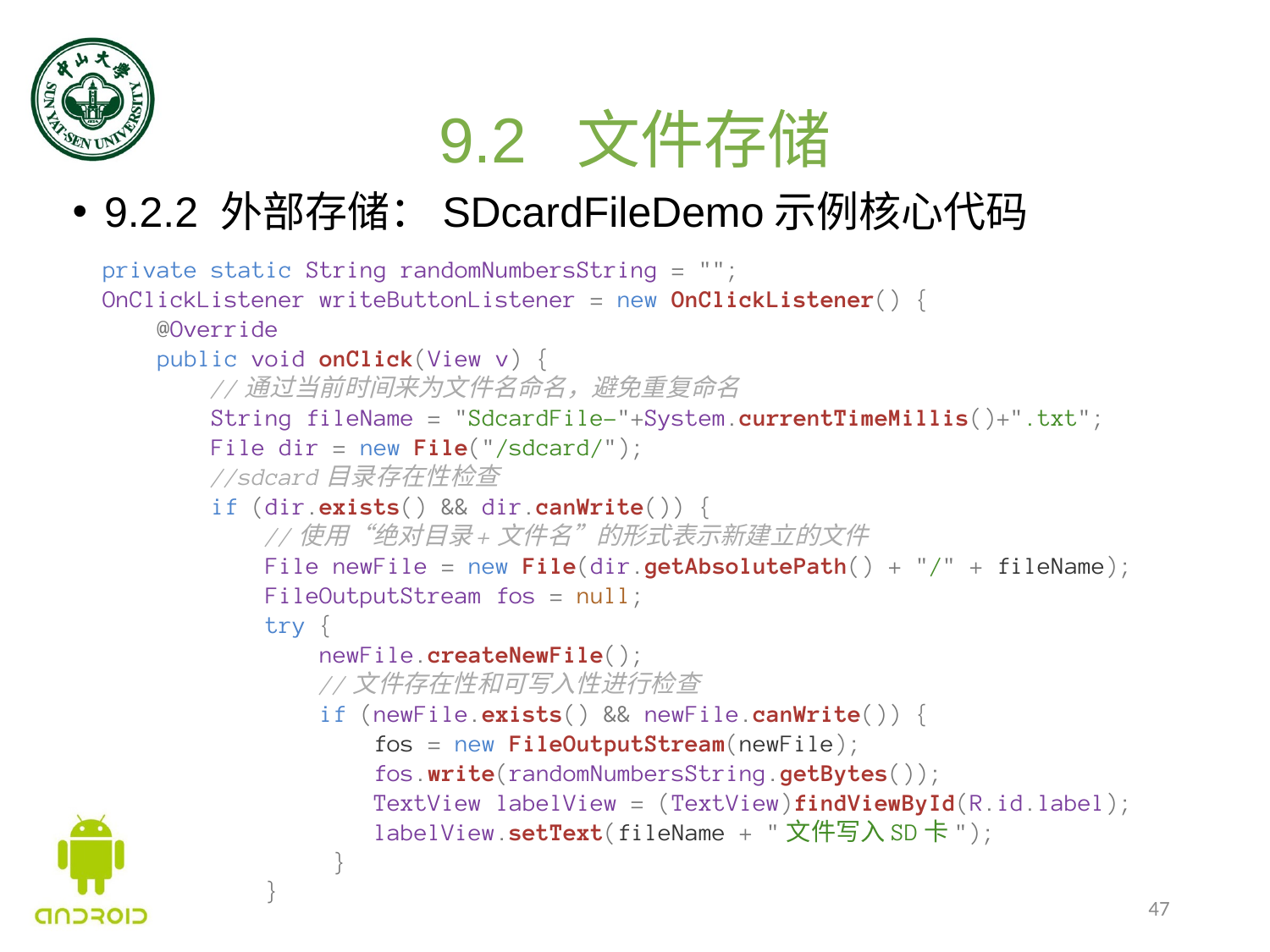

# 9.2  文件存储
9.2.2 外部存储：SDcardFileDemo示例核心代码

private static String randomNumbersString = "";
OnClickListener writeButtonListener = new OnClickListener() {
    @Override
    public void onClick(View v) {
        //通过当前时间来为文件名命名，避免重复命名
        String fileName = "SdcardFile-"+System.currentTimeMillis()+".txt";
        File dir = new File("/sdcard/");
        //sdcard目录存在性检查
        if (dir.exists() && dir.canWrite()) {
            //使用“绝对目录+文件名”的形式表示新建立的文件
            File newFile = new File(dir.getAbsolutePath() + "/" + fileName);
            FileOutputStream fos = null;
            try {
                newFile.createNewFile();
                //文件存在性和可写入性进行检查
                if (newFile.exists() && newFile.canWrite()) {
                    fos = new FileOutputStream(newFile);
                    fos.write(randomNumbersString.getBytes());
                    TextView labelView = (TextView)findViewById(R.id.label);
                    labelView.setText(fileName + "文件写入SD卡");
                 }
            }

47